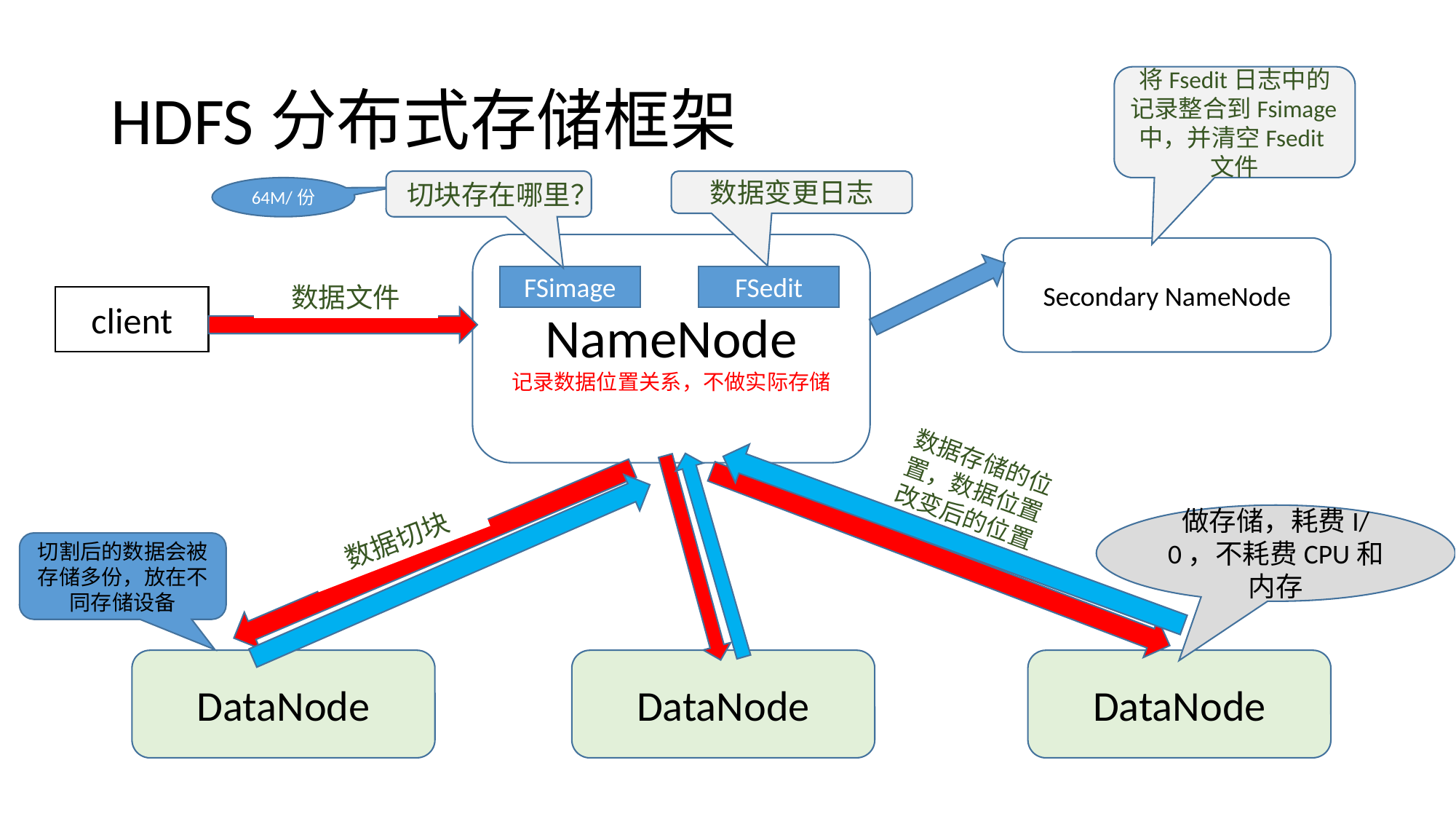

# HDFS分布式存储框架
将Fsedit日志中的记录整合到Fsimage中，并清空Fsedit文件
切块存在哪里？
数据变更日志
64M/份
NameNode
记录数据位置关系，不做实际存储
Secondary NameNode
FSimage
FSedit
数据文件

client

数据存储的位置，数据位置改变后的位置
做存储，耗费I/0，不耗费CPU和内存
数据切块

切割后的数据会被存储多份，放在不同存储设备

DataNode
DataNode
DataNode